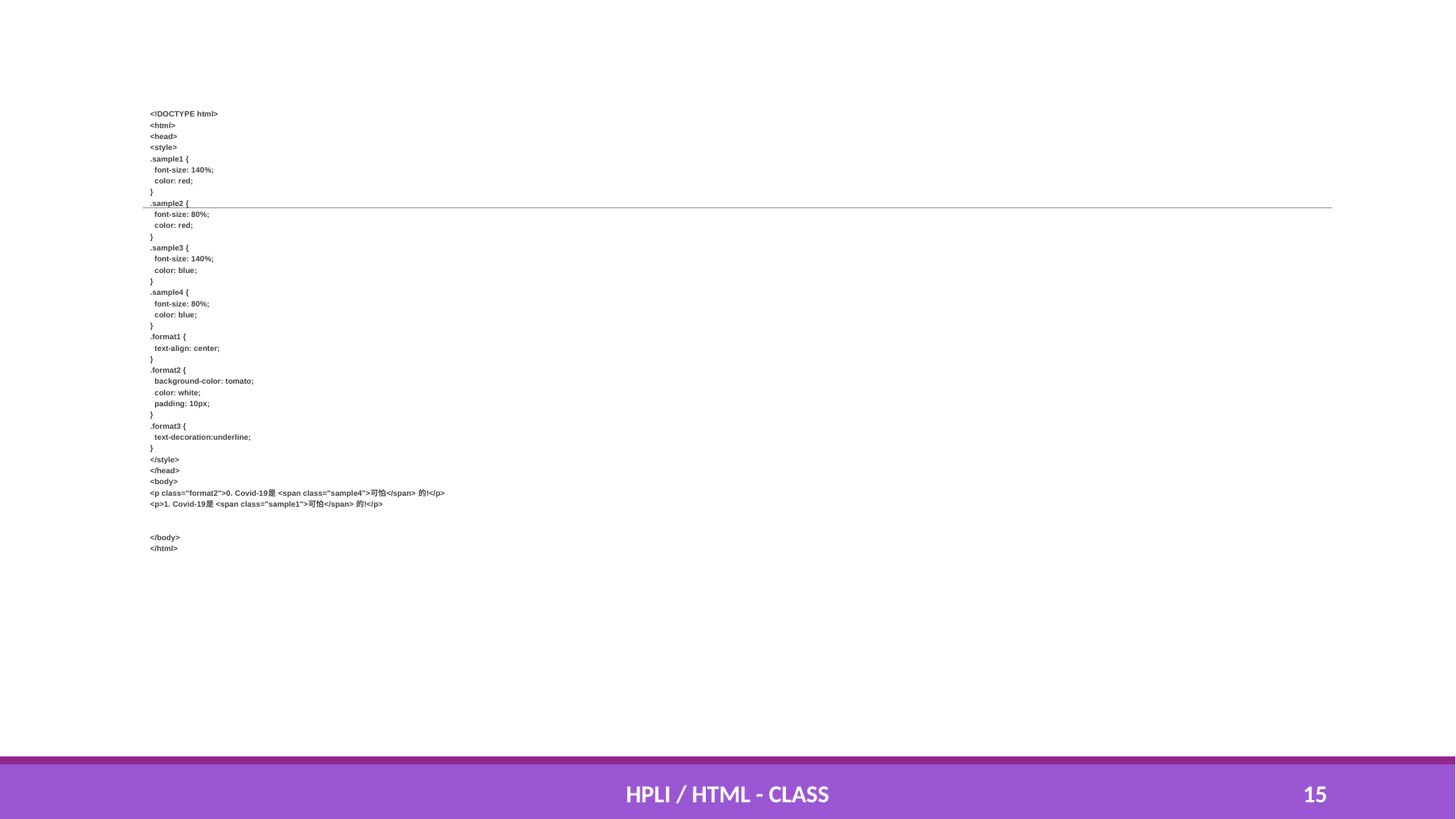

<!DOCTYPE html>
<html>
<head>
<style>
.sample1 {
  font-size: 140%;
  color: red;
}
.sample2 {
  font-size: 80%;
  color: red;
}
.sample3 {
  font-size: 140%;
  color: blue;
}
.sample4 {
  font-size: 80%;
  color: blue;
}
.format1 {
  text-align: center;
}
.format2 {
  background-color: tomato;
  color: white;
  padding: 10px;
}
.format3 {
  text-decoration:underline;
}
</style>
</head>
<body>
<p class="format2">0. Covid-19是 <span class="sample4">可怕</span> 的!</p>
<p>1. Covid-19是 <span class="sample1">可怕</span> 的!</p>

</body>
</html>
HPLI / HTML - class
15